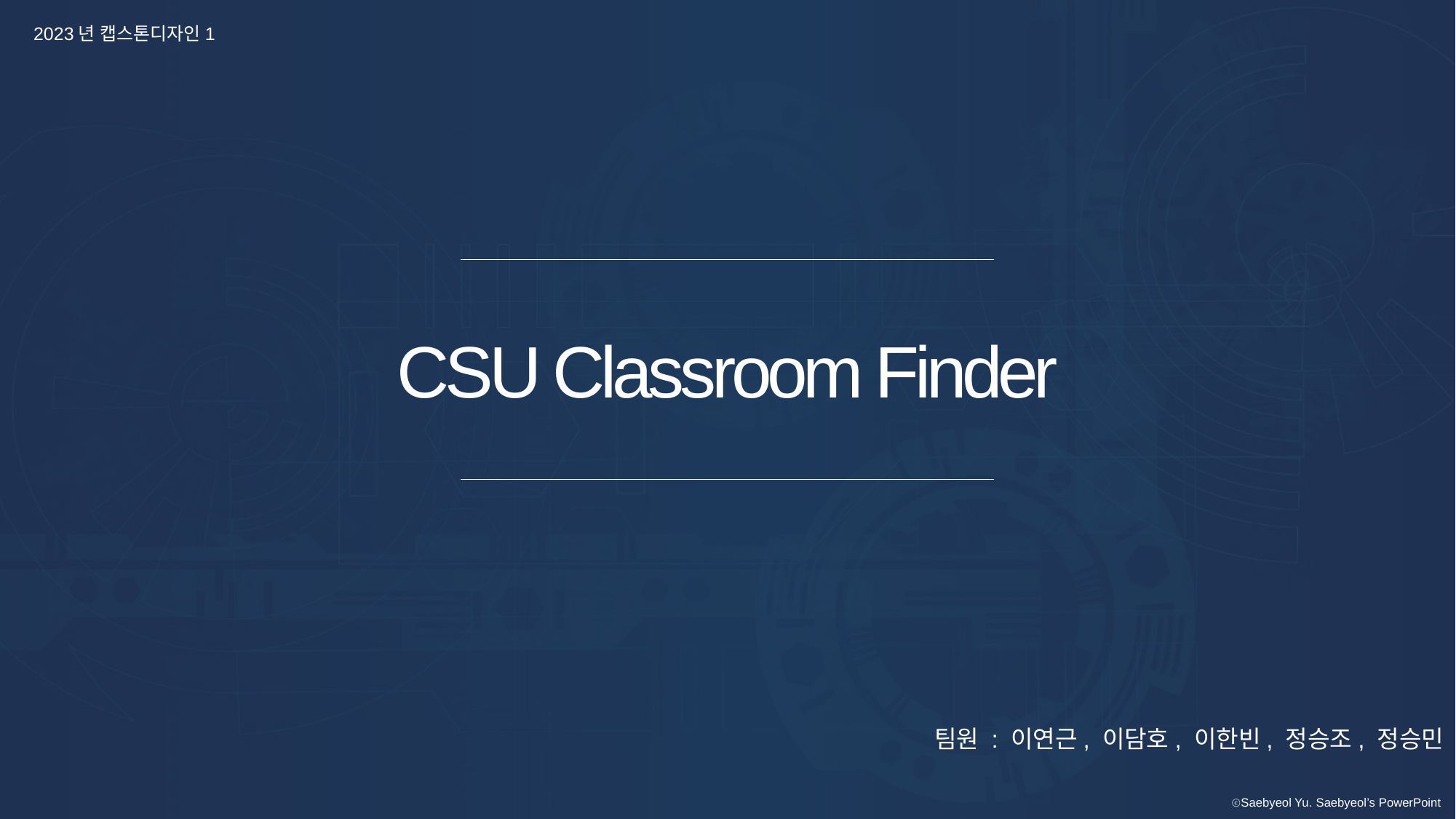

2023년 캡스톤디자인1
CSU Classroom Finder

팀원 : 이연근, 이담호, 이한빈, 정승조, 정승민